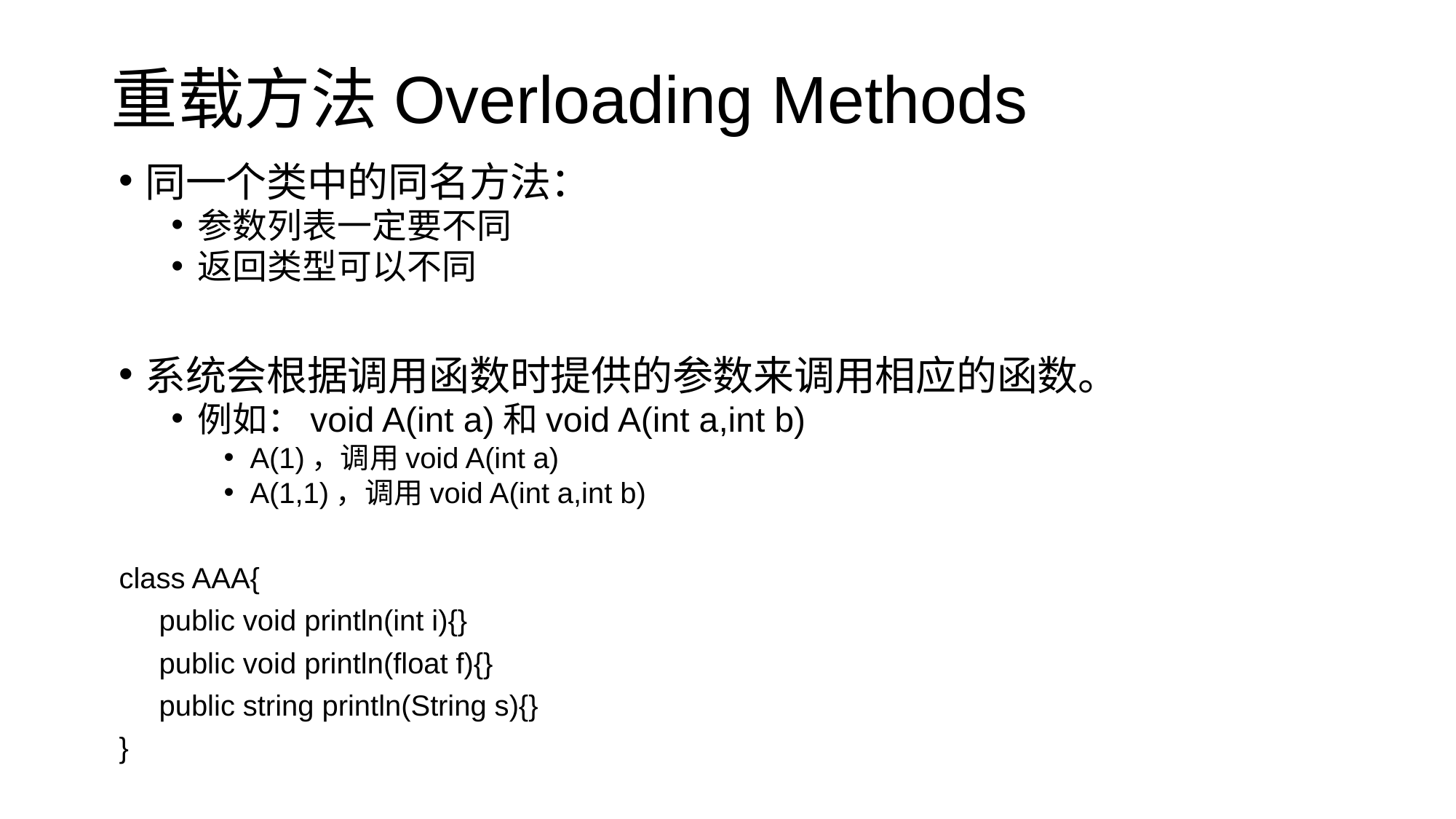

# 重载方法Overloading Methods
同一个类中的同名方法：
参数列表一定要不同
返回类型可以不同

系统会根据调用函数时提供的参数来调用相应的函数。
例如：void A(int a)和void A(int a,int b)
A(1)，调用void A(int a)
A(1,1)，调用void A(int a,int b)

class AAA{
     public void println(int i){}
     public void println(float f){}
     public string println(String s){}
}